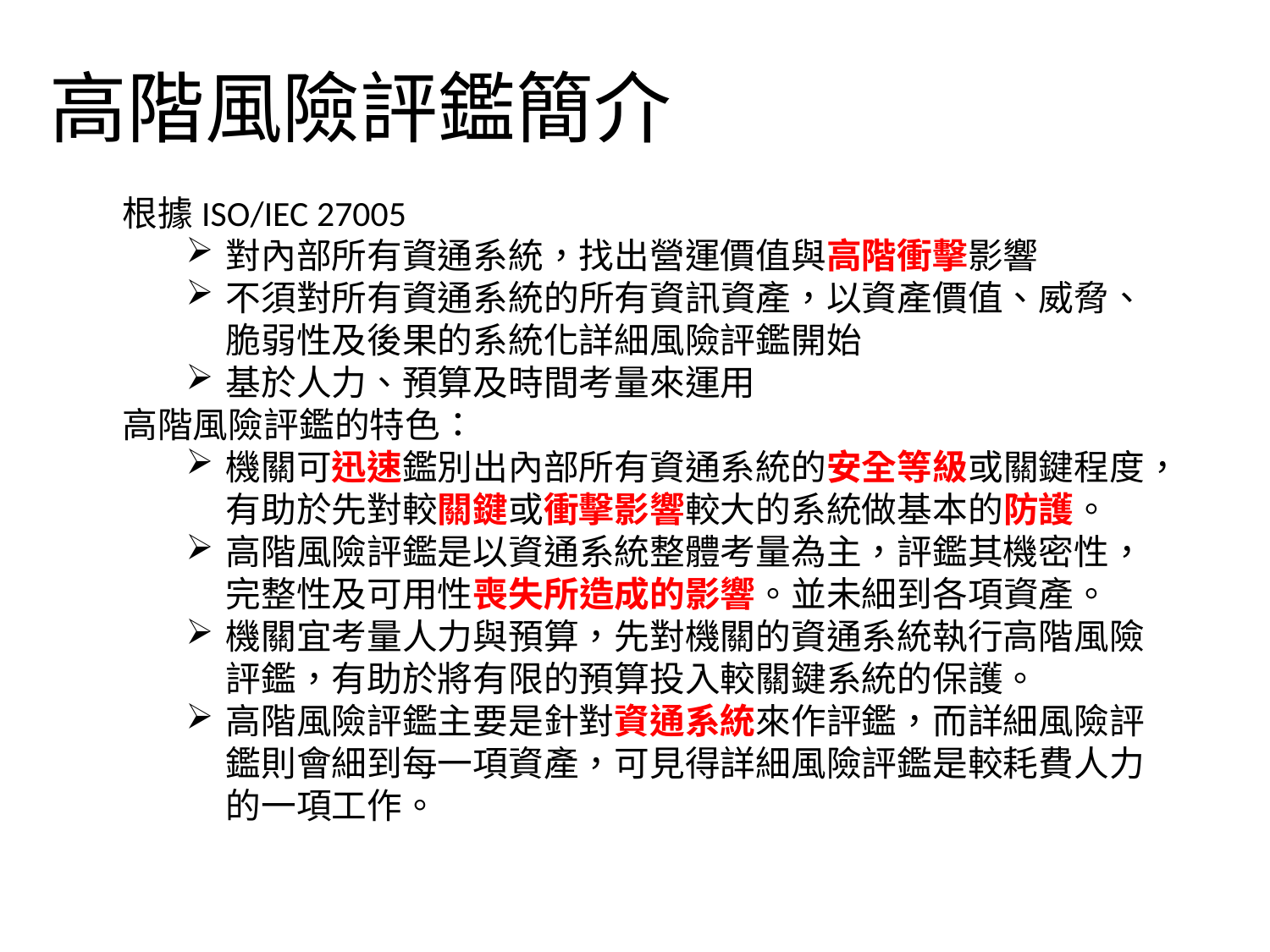

# 高階風險評鑑簡介
根據ISO/IEC 27005
對內部所有資通系統，找出營運價值與高階衝擊影響
不須對所有資通系統的所有資訊資產，以資產價值、威脅、脆弱性及後果的系統化詳細風險評鑑開始
基於人力、預算及時間考量來運用
高階風險評鑑的特色：
機關可迅速鑑別出內部所有資通系統的安全等級或關鍵程度，有助於先對較關鍵或衝擊影響較大的系統做基本的防護。
高階風險評鑑是以資通系統整體考量為主，評鑑其機密性，完整性及可用性喪失所造成的影響。並未細到各項資產。
機關宜考量人力與預算，先對機關的資通系統執行高階風險評鑑，有助於將有限的預算投入較關鍵系統的保護。
高階風險評鑑主要是針對資通系統來作評鑑，而詳細風險評鑑則會細到每一項資產，可見得詳細風險評鑑是較耗費人力的一項工作。